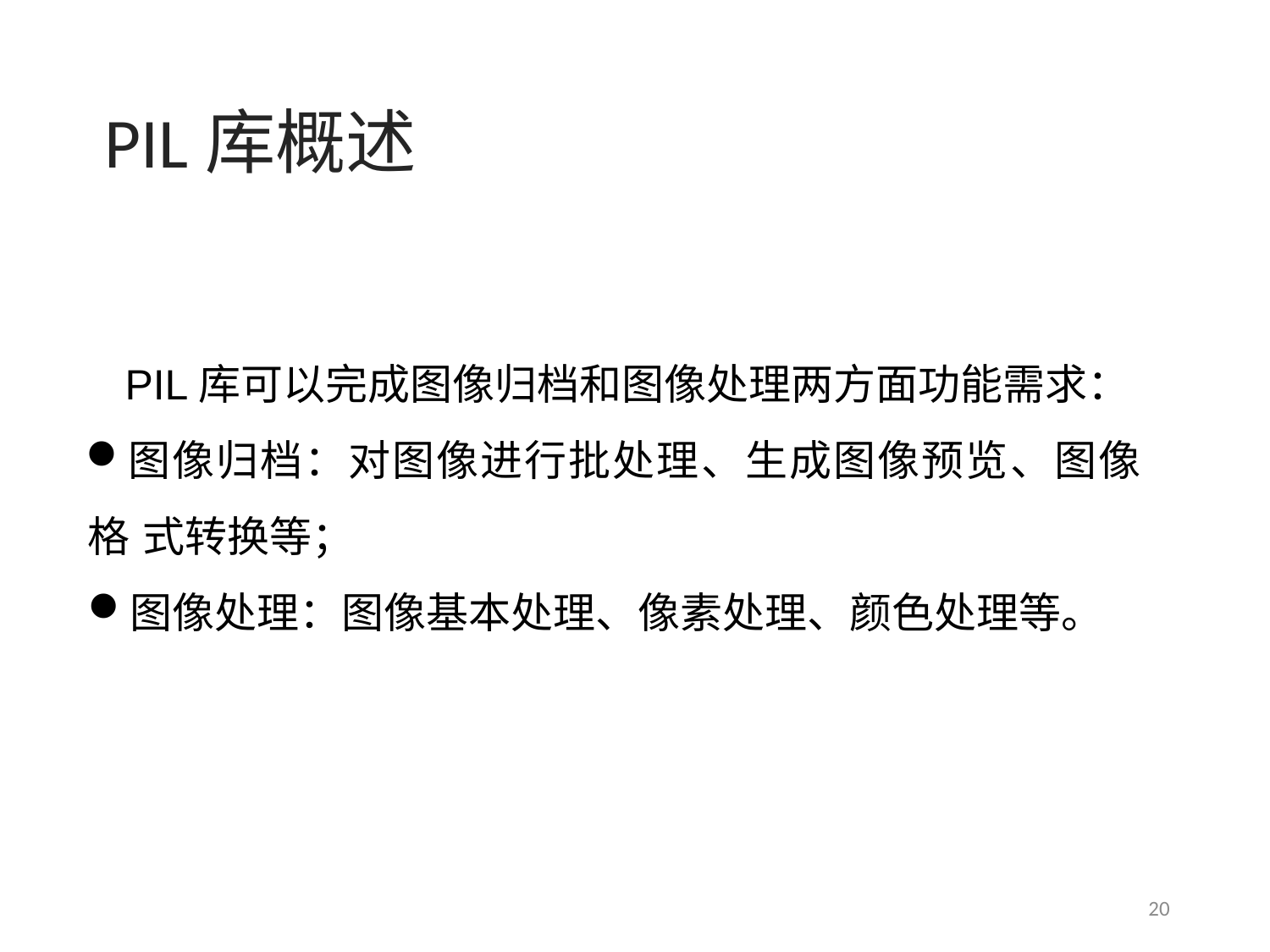

# PIL库概述
PIL库可以完成图像归档和图像处理两方面功能需求：
图像归档：对图像进行批处理、生成图像预览、图像格 式转换等；
图像处理：图像基本处理、像素处理、颜色处理等。
20